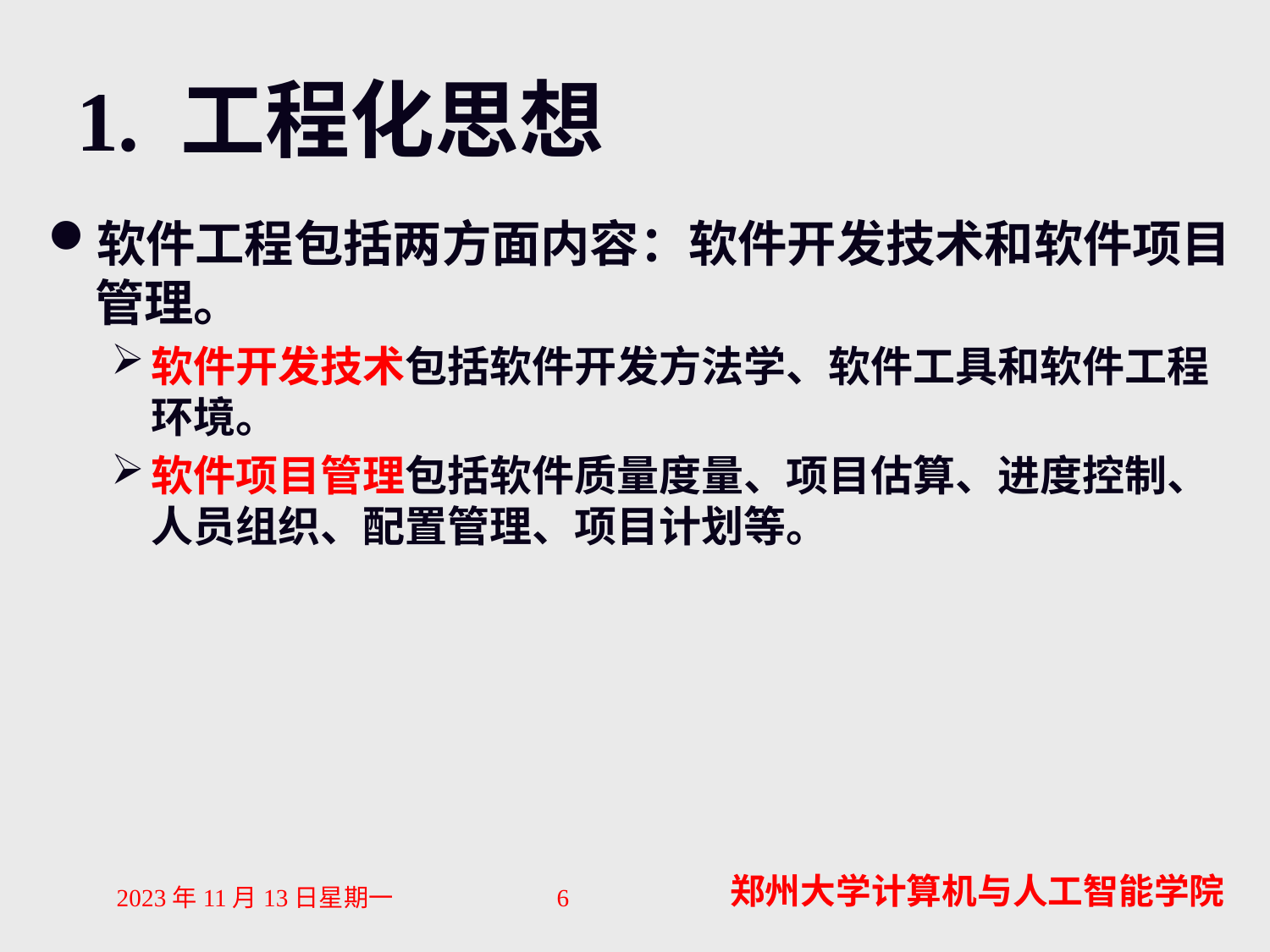

# 1. 工程化思想
软件工程包括两方面内容：软件开发技术和软件项目管理。
软件开发技术包括软件开发方法学、软件工具和软件工程环境。
软件项目管理包括软件质量度量、项目估算、进度控制、人员组织、配置管理、项目计划等。